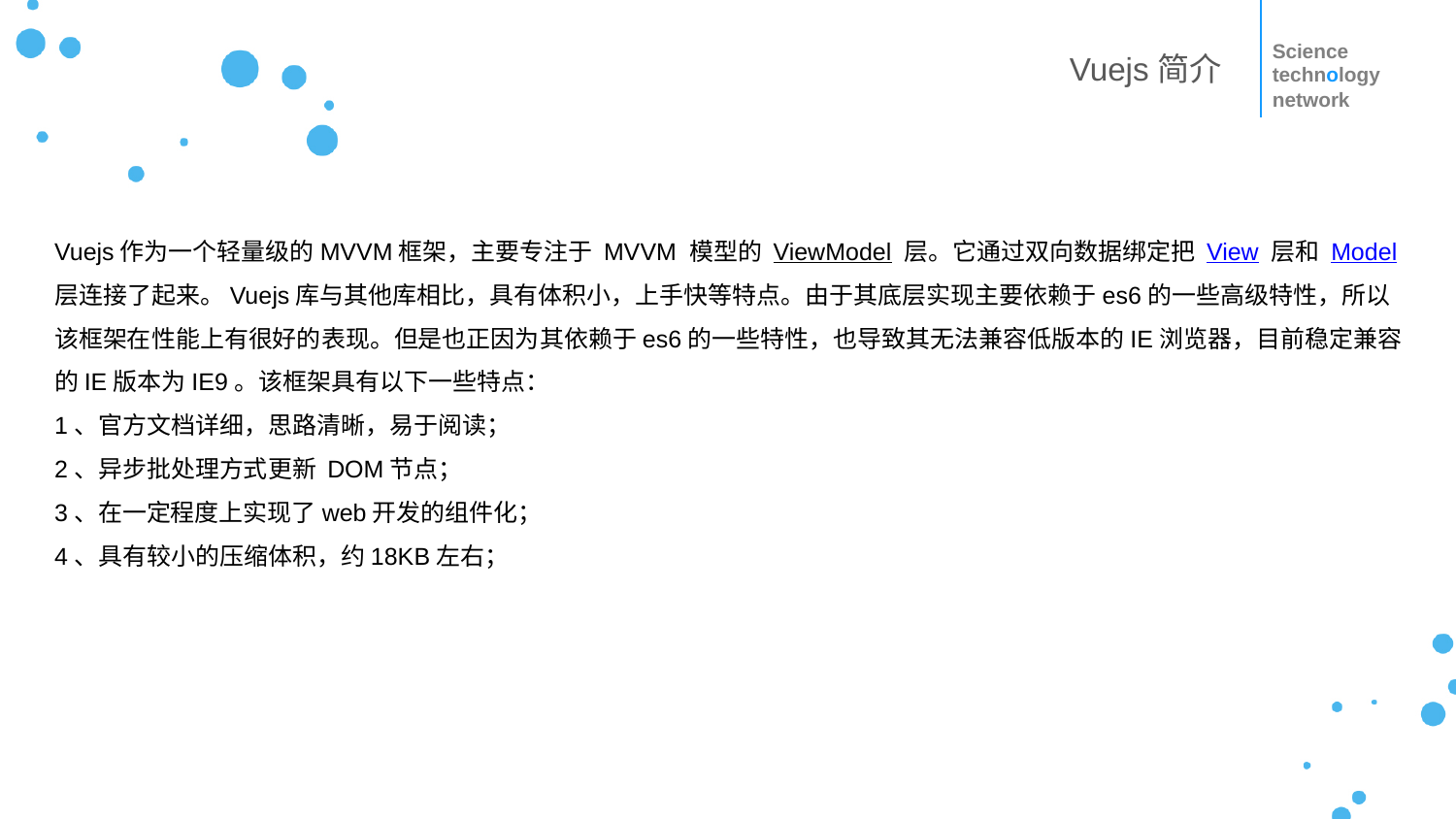

Science
technology
network
Vuejs简介
Vuejs作为一个轻量级的MVVM框架，主要专注于 MVVM 模型的 ViewModel 层。它通过双向数据绑定把 View 层和 Model 层连接了起来。Vuejs库与其他库相比，具有体积小，上手快等特点。由于其底层实现主要依赖于es6的一些高级特性，所以该框架在性能上有很好的表现。但是也正因为其依赖于es6的一些特性，也导致其无法兼容低版本的IE浏览器，目前稳定兼容的IE版本为IE9。该框架具有以下一些特点：
1、官方文档详细，思路清晰，易于阅读；
2、异步批处理方式更新 DOM节点；
3、在一定程度上实现了web开发的组件化；
4、具有较小的压缩体积，约18KB左右；